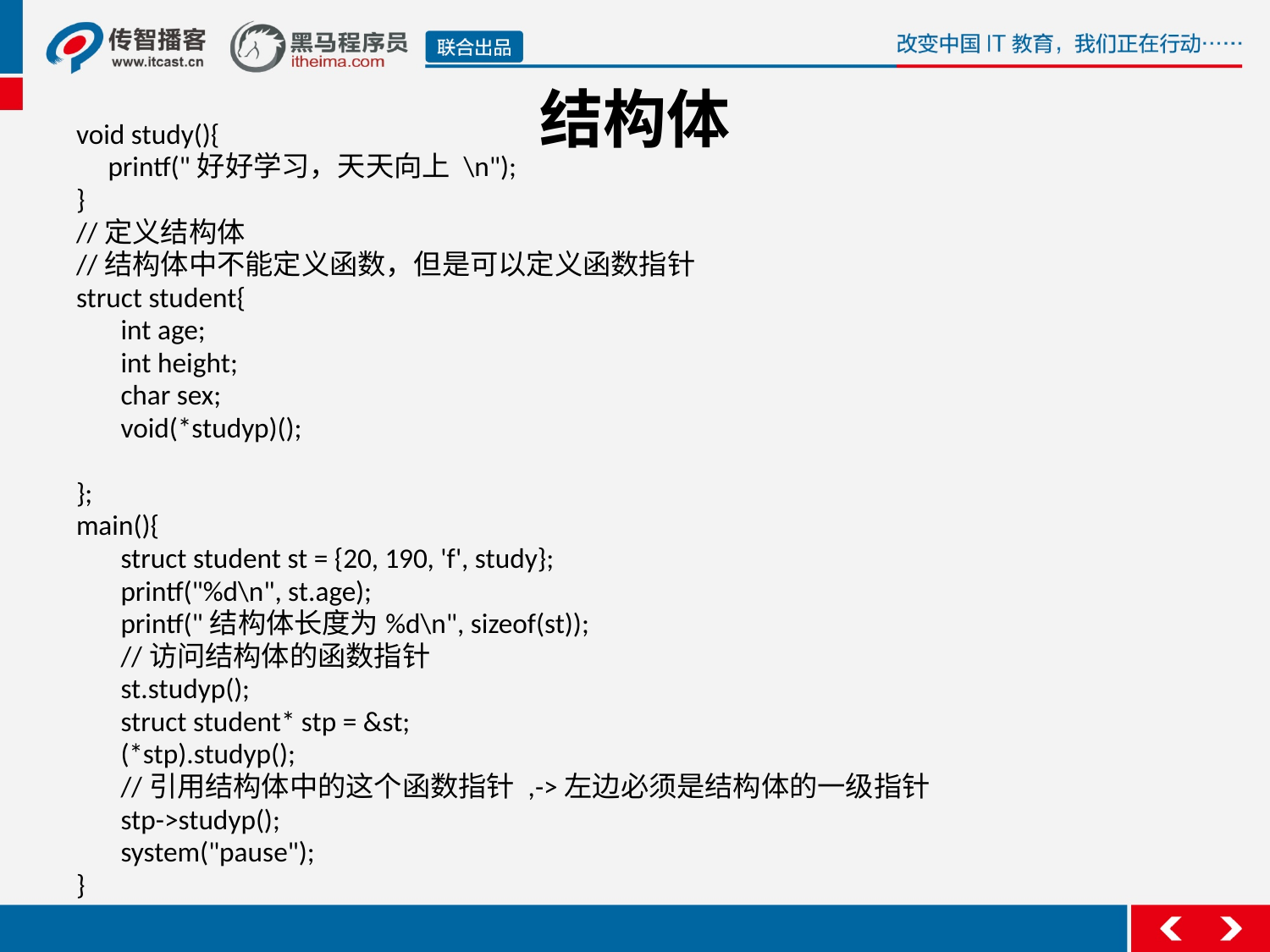

结构体
void study(){
     printf("好好学习，天天向上 \n");
}
//定义结构体
//结构体中不能定义函数，但是可以定义函数指针
struct student{
       int age;
       int height;
       char sex;
       void(*studyp)();

};
main(){
       struct student st = {20, 190, 'f', study};
       printf("%d\n", st.age);
       printf("结构体长度为%d\n", sizeof(st));
       //访问结构体的函数指针
       st.studyp();
       struct student* stp = &st;
       (*stp).studyp();
       //引用结构体中的这个函数指针 ,->左边必须是结构体的一级指针
       stp->studyp();
       system("pause");
}